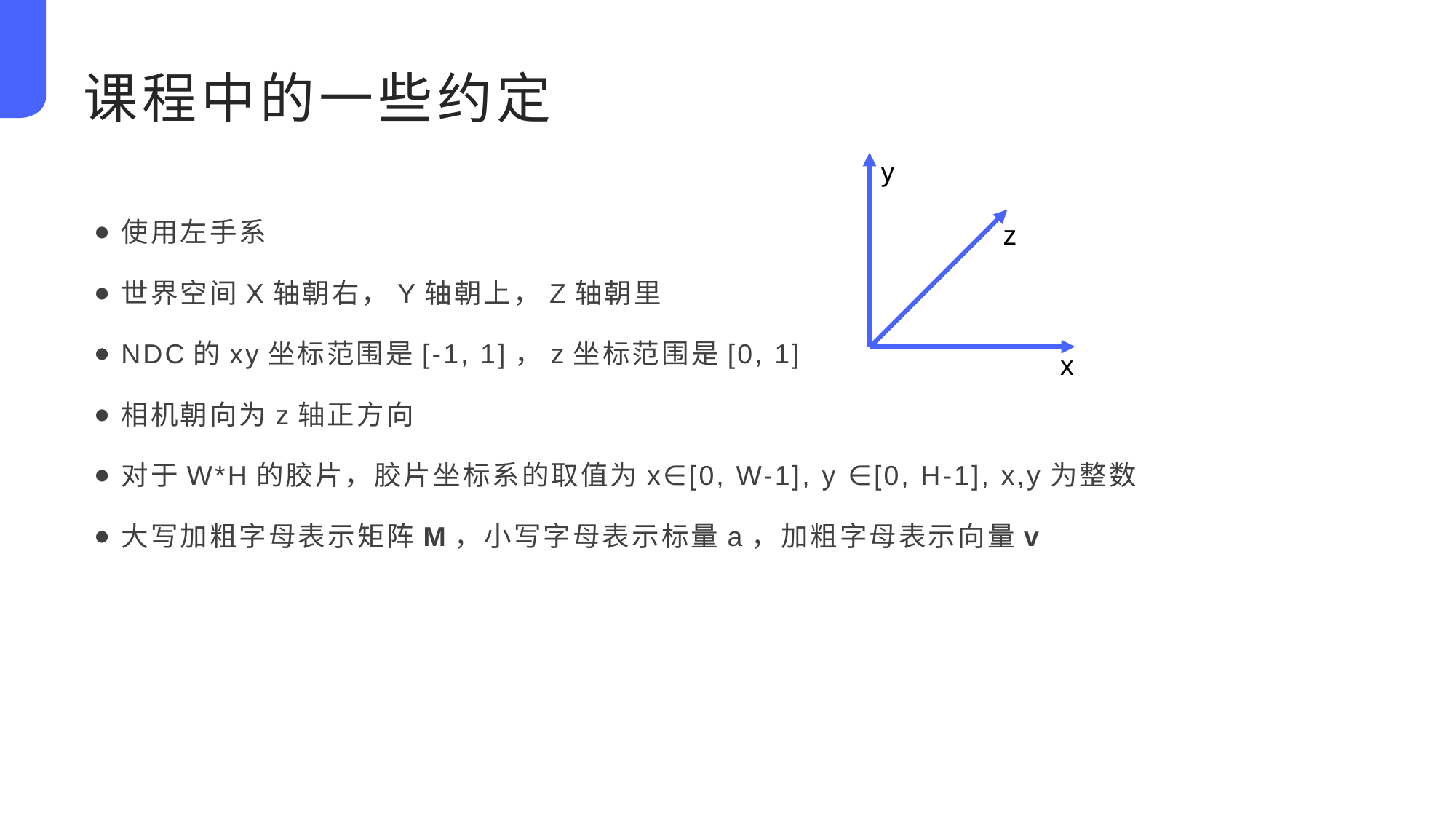

课程中的一些约定

使用左手系
世界空间X轴朝右，Y轴朝上，Z轴朝里
NDC的xy坐标范围是[-1, 1]，z坐标范围是[0, 1]
相机朝向为z轴正方向
对于W*H的胶片，胶片坐标系的取值为x∈[0, W-1], y ∈[0, H-1], x,y为整数
大写加粗字母表示矩阵M，小写字母表示标量a，加粗字母表示向量v
y
z
x